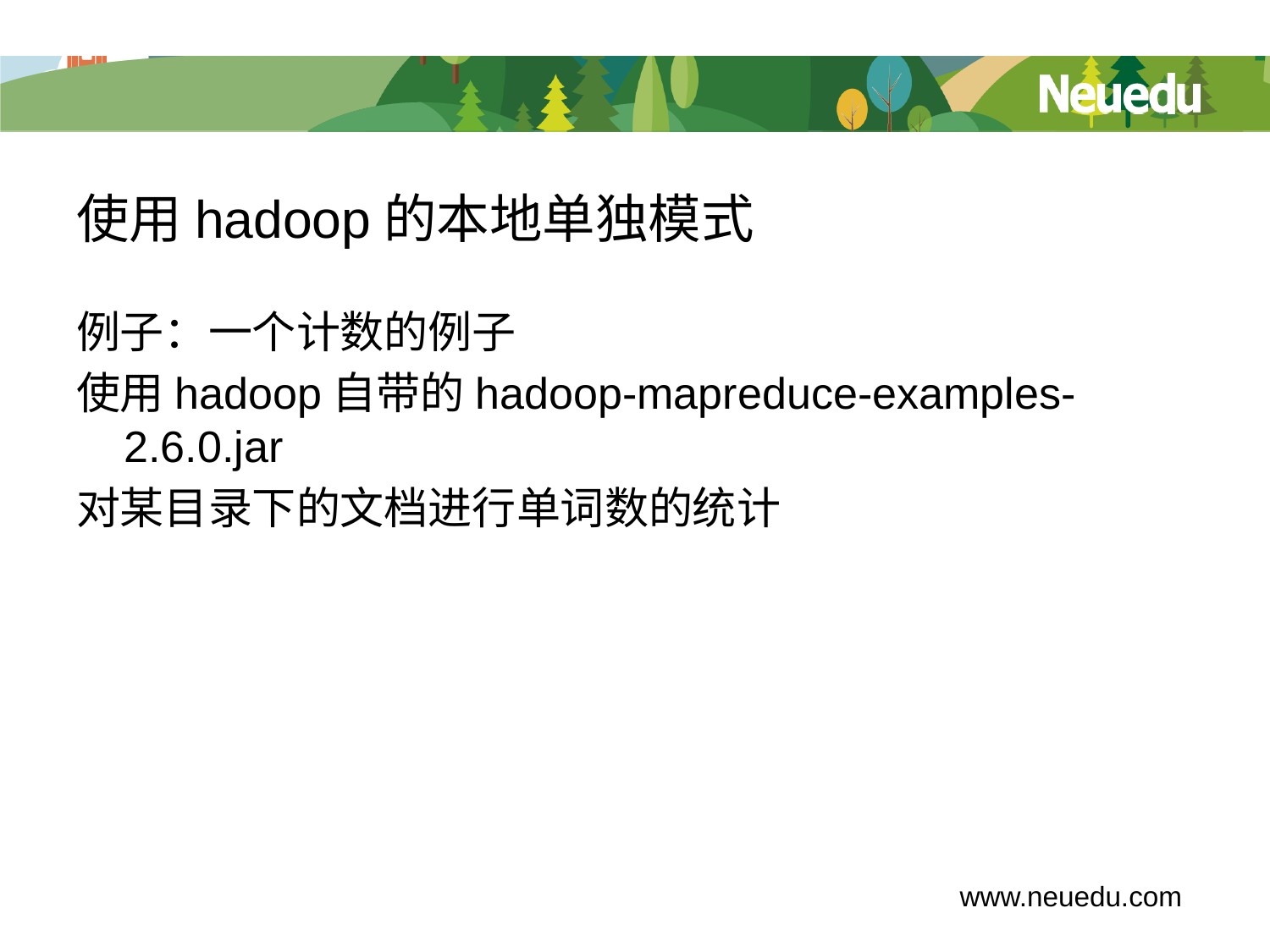

# 使用hadoop的本地单独模式
例子：一个计数的例子
使用hadoop自带的hadoop-mapreduce-examples-2.6.0.jar
对某目录下的文档进行单词数的统计